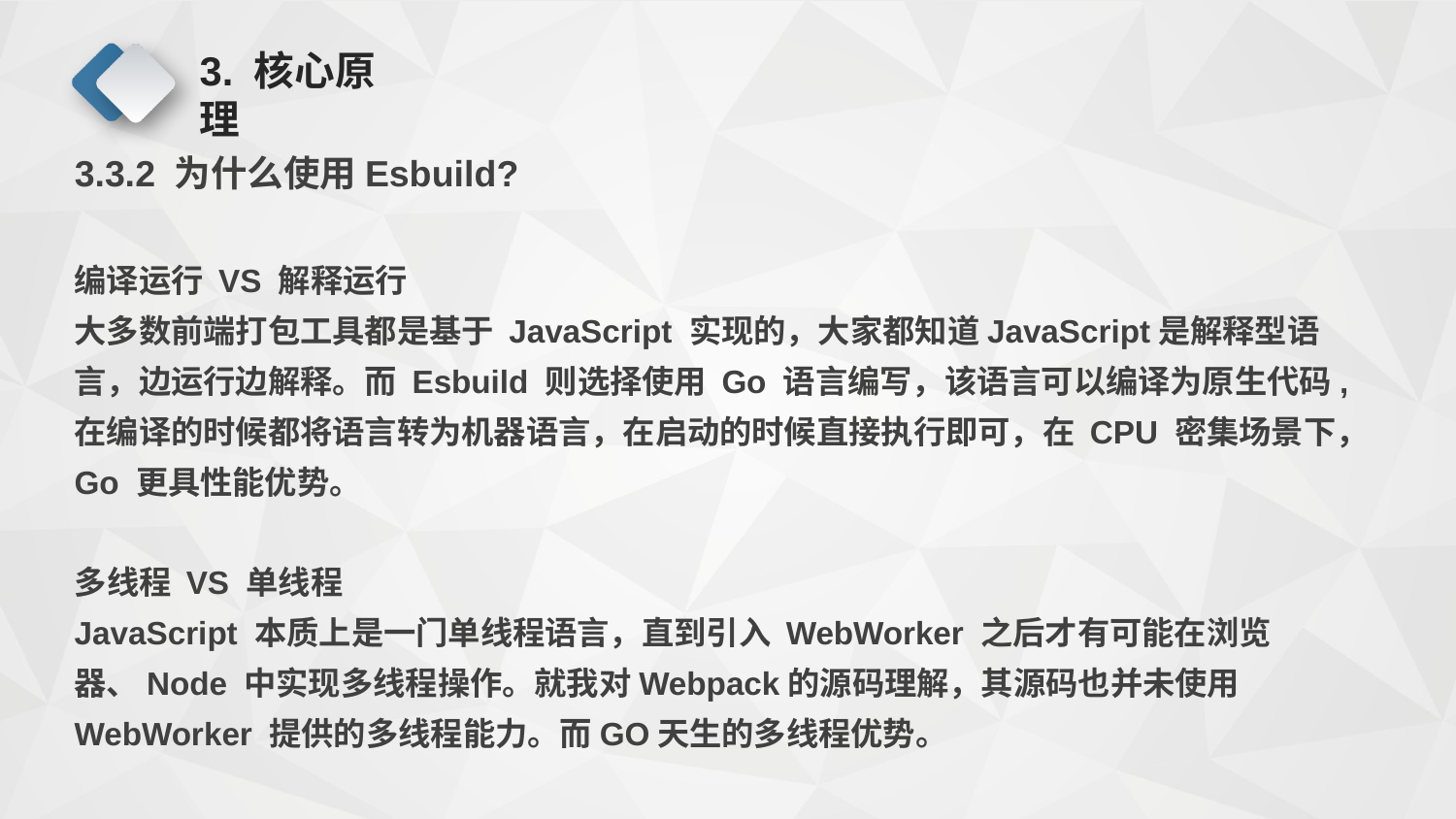

# 3. 核心原理
3.3.2 为什么使用Esbuild?
编译运行 VS 解释运行
大多数前端打包工具都是基于 JavaScript 实现的，大家都知道JavaScript是解释型语言，边运行边解释。而 Esbuild 则选择使用 Go 语言编写，该语言可以编译为原生代码,在编译的时候都将语言转为机器语言，在启动的时候直接执行即可，在 CPU 密集场景下，Go 更具性能优势。

多线程 VS 单线程
JavaScript 本质上是一门单线程语言，直到引入 WebWorker 之后才有可能在浏览器、Node 中实现多线程操作。就我对Webpack的源码理解，其源码也并未使用 WebWorker 提供的多线程能力。而GO天生的多线程优势。